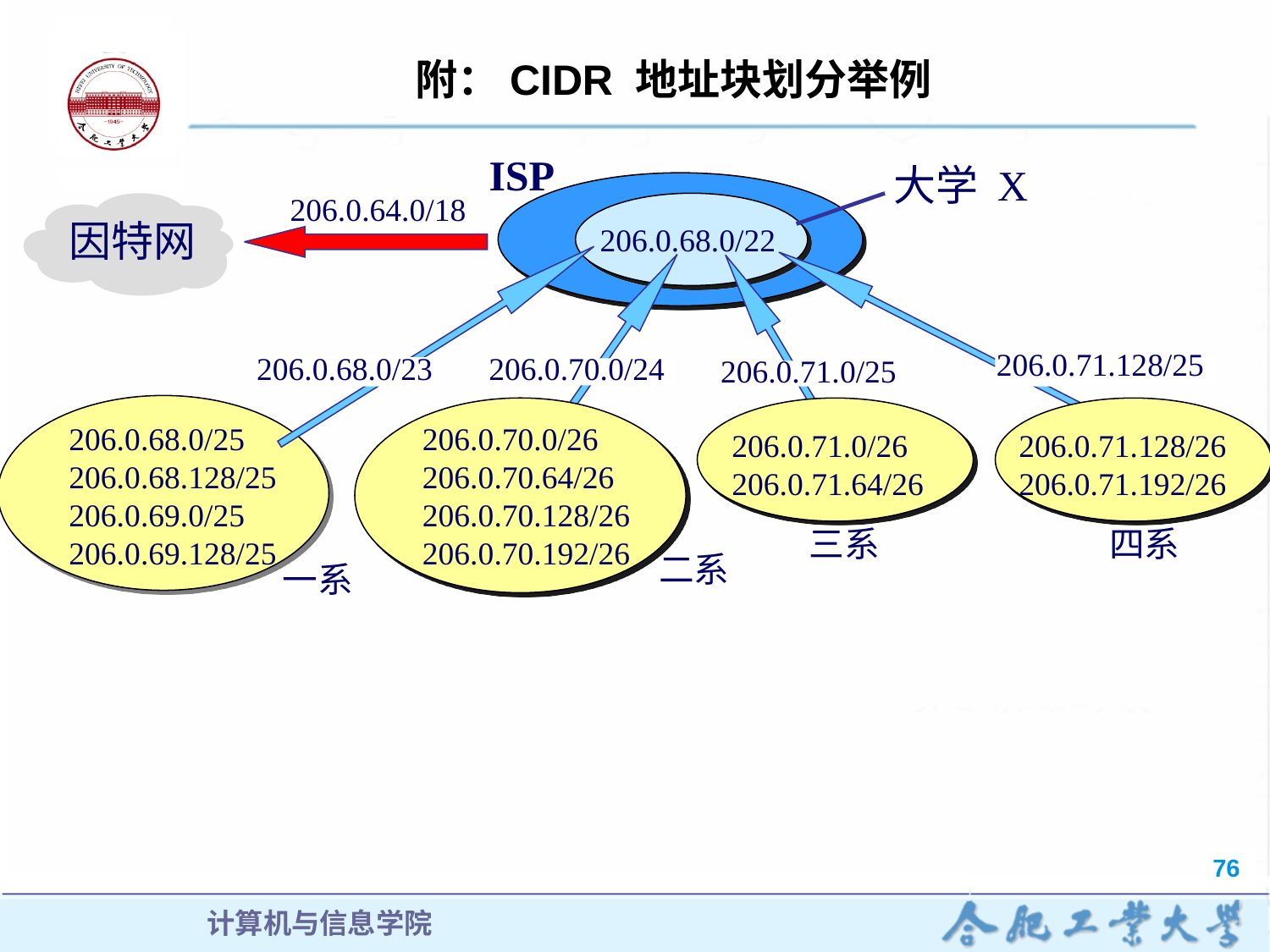

附：CIDR 地址块划分举例
ISP
大学 X

206.0.64.0/18

因特网
206.0.68.0/22

206.0.71.128/25
206.0.68.0/23
206.0.70.0/24
206.0.71.0/25

206.0.68.0/25
206.0.68.128/25
206.0.69.0/25
206.0.69.128/25
206.0.70.0/26
206.0.70.64/26
206.0.70.128/26
206.0.70.192/26
206.0.71.0/26
206.0.71.64/26
206.0.71.128/26
206.0.71.192/26
三系
四系
二系
一系